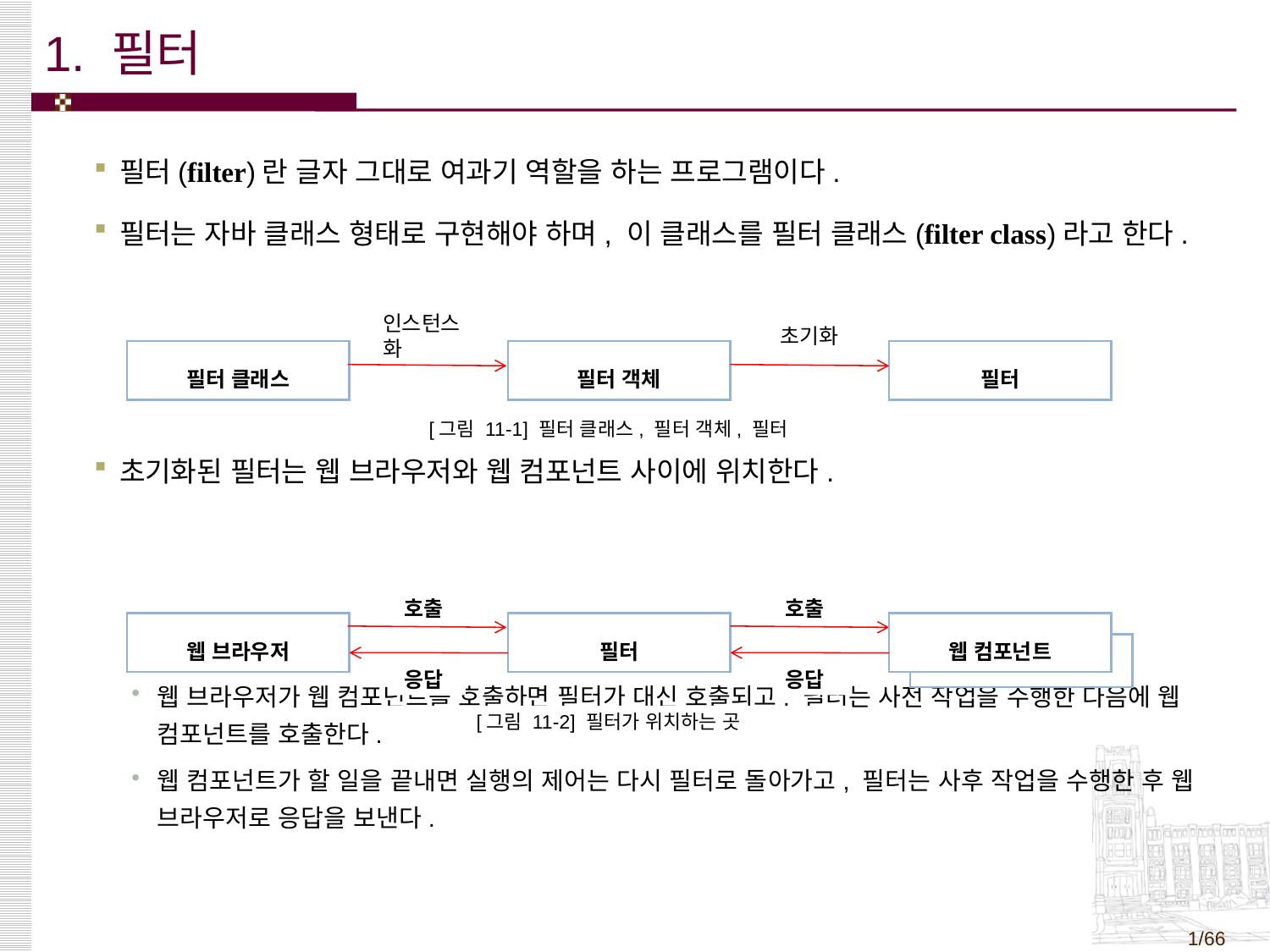

# 1. 필터
필터(filter)란 글자 그대로 여과기 역할을 하는 프로그램이다.
필터는 자바 클래스 형태로 구현해야 하며, 이 클래스를 필터 클래스(filter class)라고 한다.

초기화된 필터는 웹 브라우저와 웹 컴포넌트 사이에 위치한다.

웹 브라우저가 웹 컴포넌트를 호출하면 필터가 대신 호출되고, 필터는 사전 작업을 수행한 다음에 웹 컴포넌트를 호출한다.
웹 컴포넌트가 할 일을 끝내면 실행의 제어는 다시 필터로 돌아가고, 필터는 사후 작업을 수행한 후 웹 브라우저로 응답을 보낸다.

인스턴스화
초기화
| 필터 클래스 |
| --- |
| 필터 객체 |
| --- |
| 필터 |
| --- |
[그림 11-1] 필터 클래스, 필터 객체, 필터
호출
호출
| 웹 브라우저 |
| --- |
| 필터 |
| --- |
| 웹 컴포넌트 |
| --- |
|  |
| --- |
응답
응답
[그림 11-2] 필터가 위치하는 곳